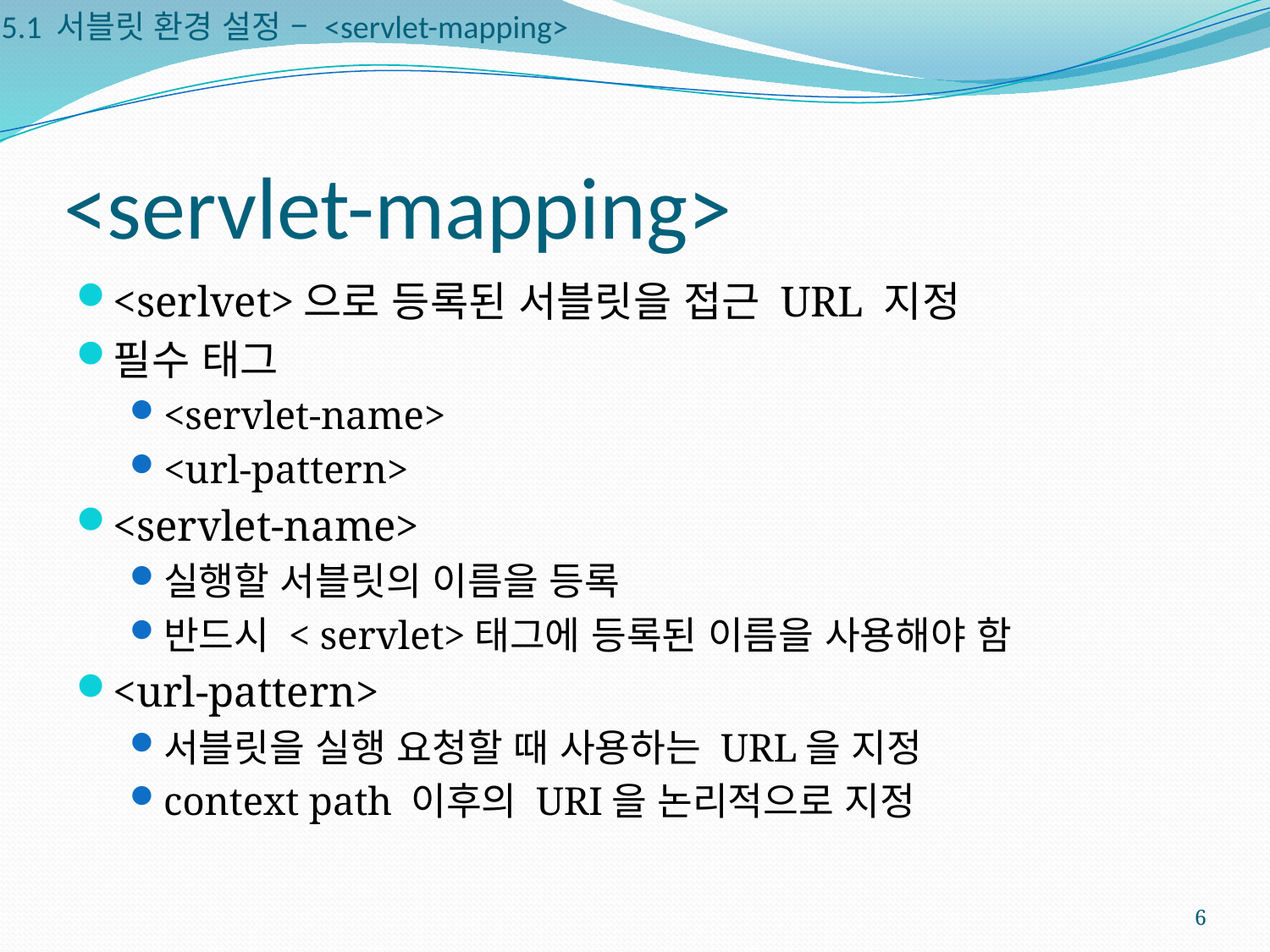

5.1 서블릿 환경 설정 – <servlet-mapping>
# <servlet-mapping>
<serlvet>으로 등록된 서블릿을 접근 URL 지정
필수 태그
<servlet-name>
<url-pattern>
<servlet-name>
실행할 서블릿의 이름을 등록
반드시 < servlet>태그에 등록된 이름을 사용해야 함
<url-pattern>
서블릿을 실행 요청할 때 사용하는 URL을 지정
context path 이후의 URI을 논리적으로 지정
6